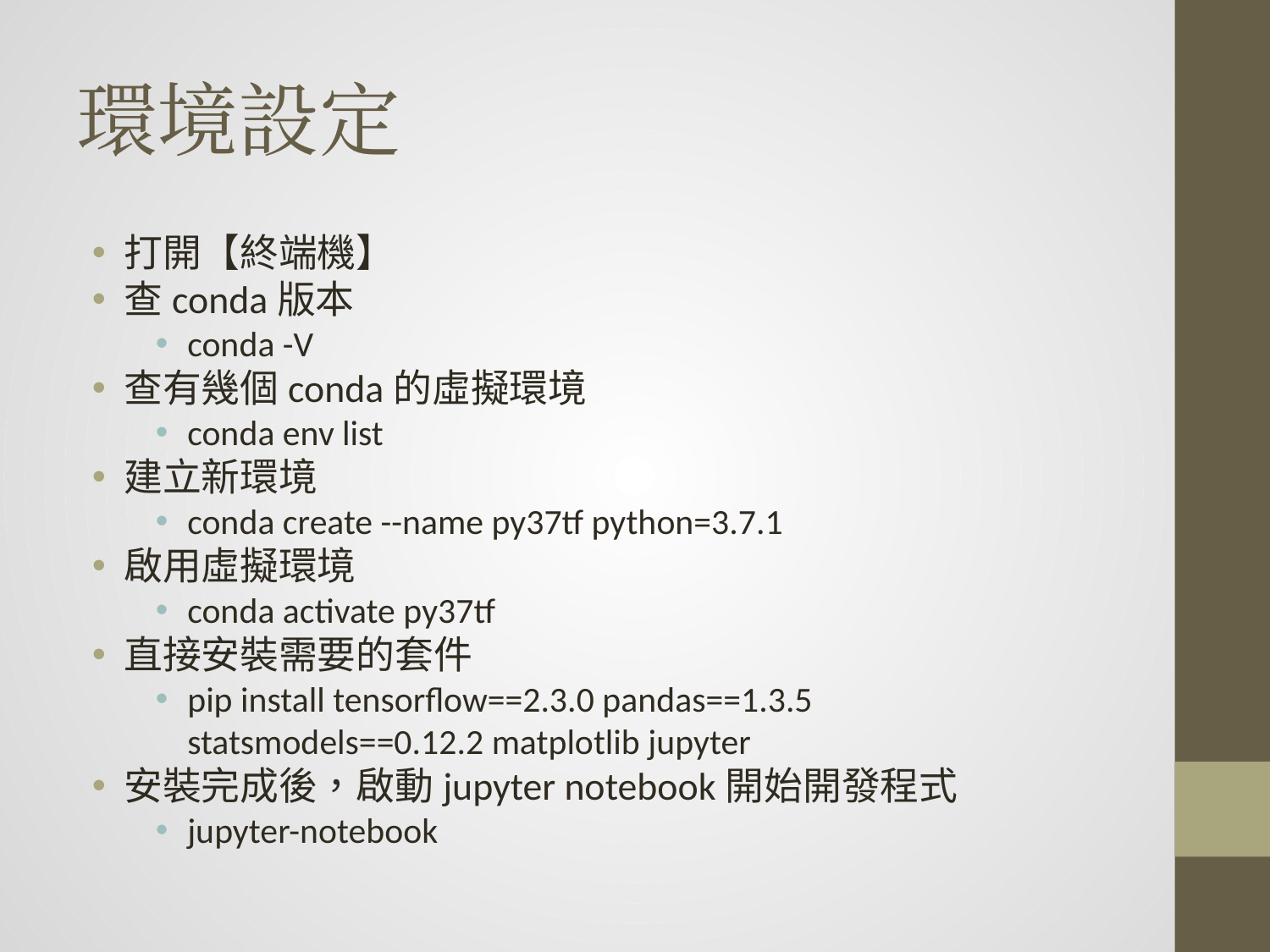

# 環境設定
打開【終端機】
查conda版本
conda -V
查有幾個conda的虛擬環境
conda env list
建立新環境
conda create --name py37tf python=3.7.1
啟用虛擬環境
conda activate py37tf
直接安裝需要的套件
pip install tensorflow==2.3.0 pandas==1.3.5 statsmodels==0.12.2 matplotlib jupyter
安裝完成後，啟動jupyter notebook開始開發程式
jupyter-notebook